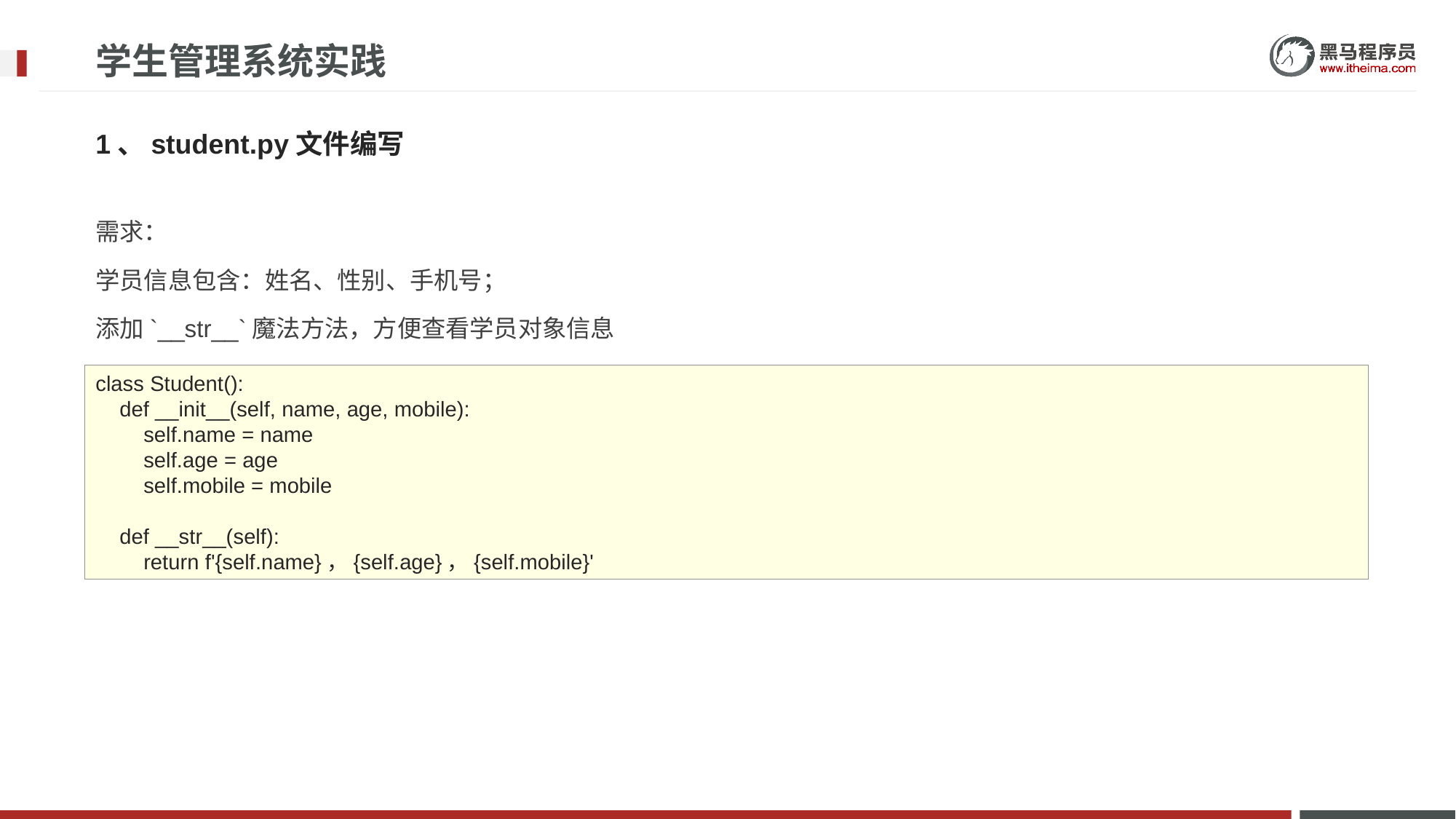

# 学生管理系统实践
1、student.py文件编写
需求：
学员信息包含：姓名、性别、手机号；
添加`__str__`魔法方法，方便查看学员对象信息
class Student():
    def __init__(self, name, age, mobile):
        self.name = name
        self.age = age
        self.mobile = mobile

    def __str__(self):
        return f'{self.name}，{self.age}，{self.mobile}'